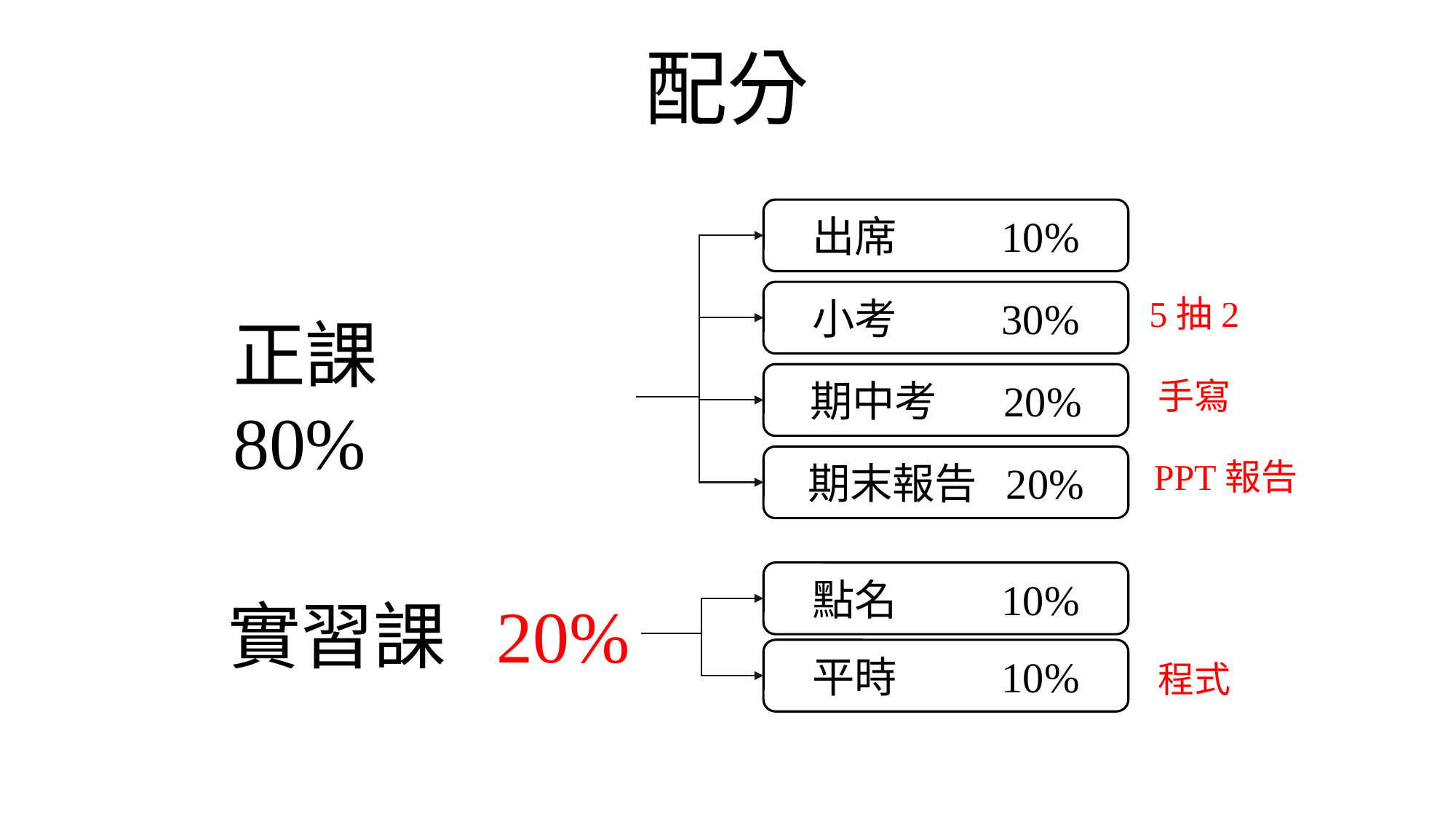

配分
出席          10%
小考          30%
5抽2
正課      80%
期中考      20%
手寫
期末報告  20%
PPT報告
點名          10%
實習課  20%
平時          10%
程式